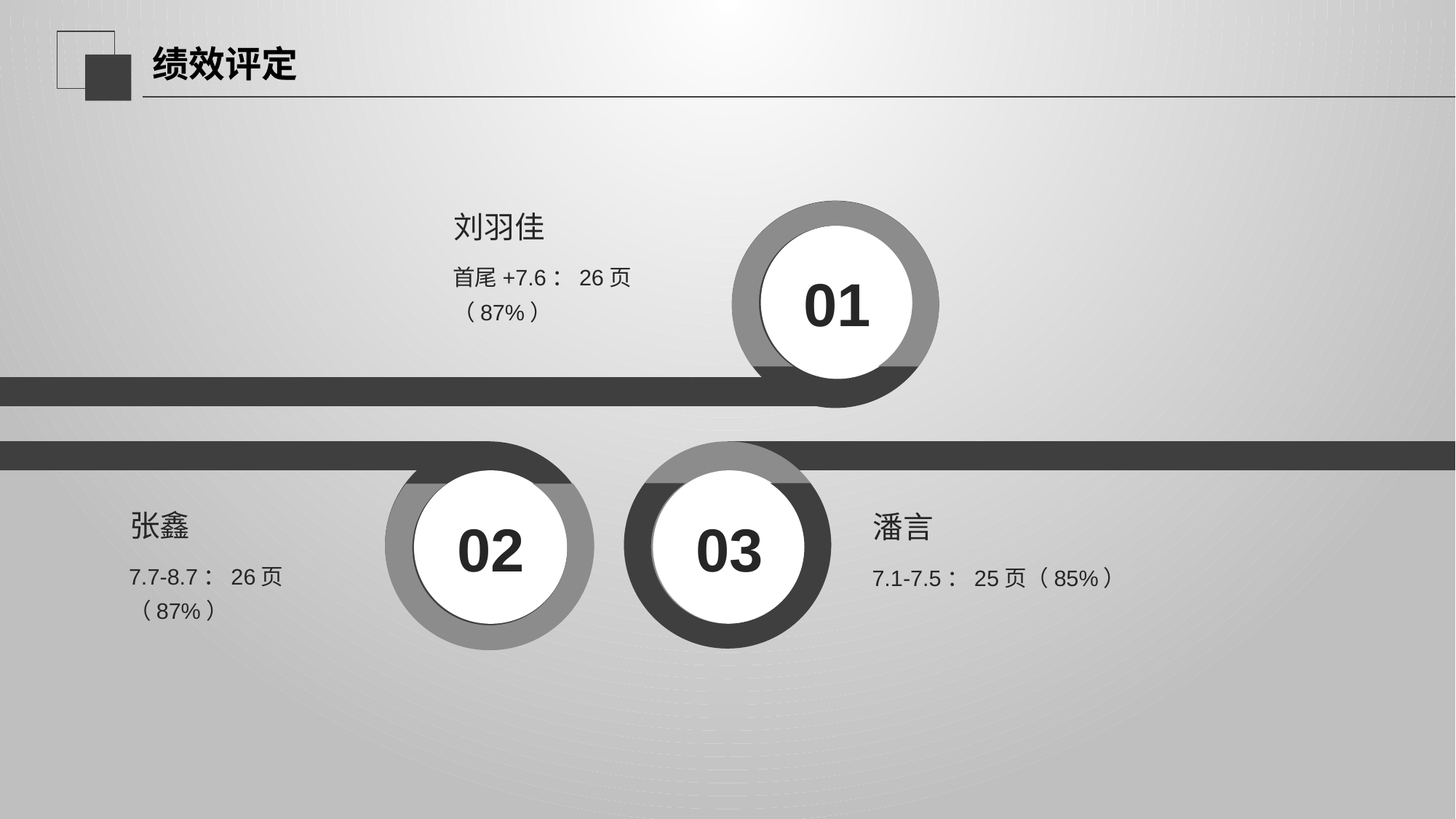

延迟符
# 绩效评定

01
刘羽佳
首尾+7.6：26页（87%）

03

02
张鑫
潘言
7.7-8.7：26页（87%）
7.1-7.5：25页（85%）